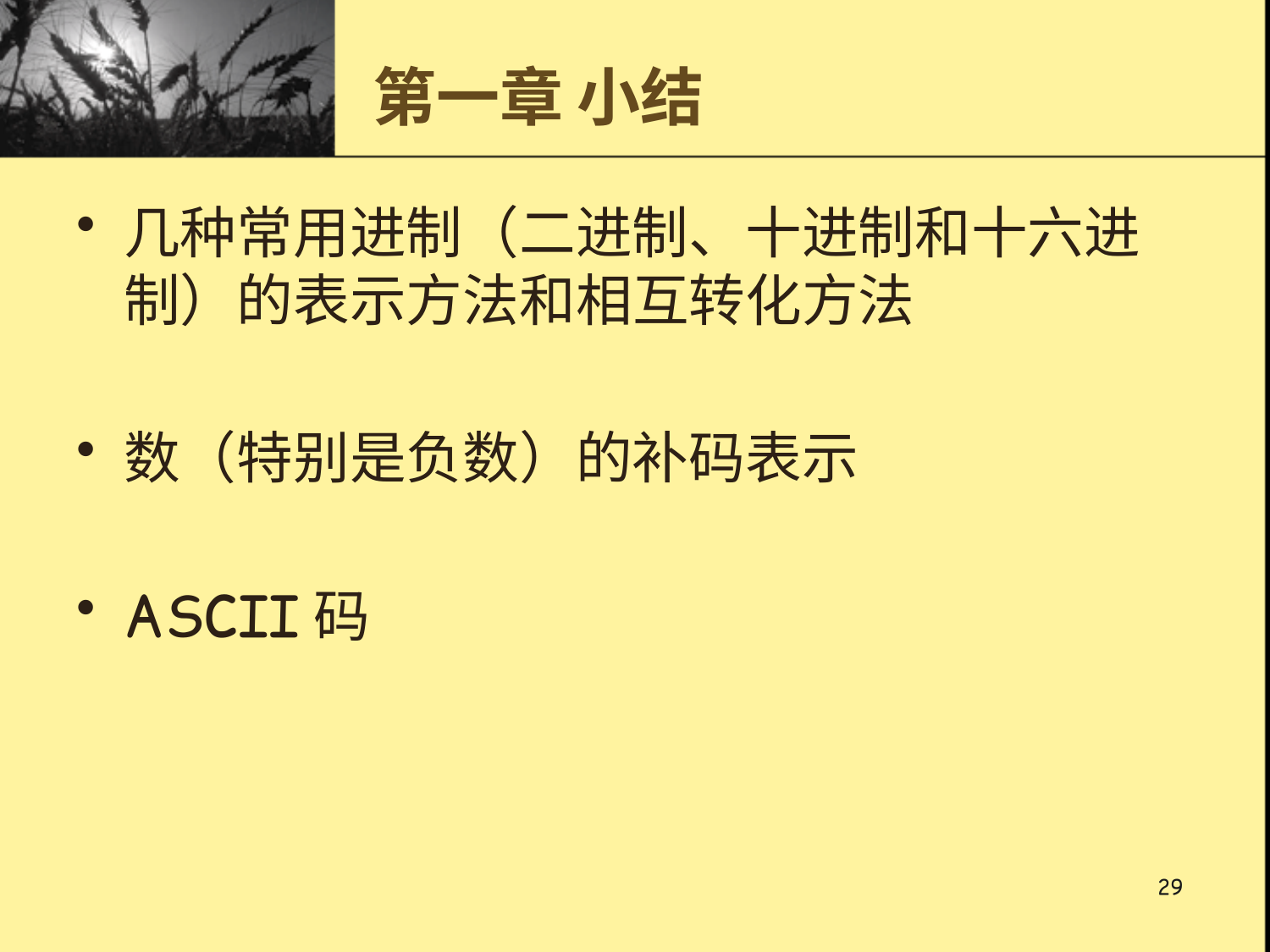

# 第一章 小结
几种常用进制（二进制、十进制和十六进制）的表示方法和相互转化方法

数（特别是负数）的补码表示

ASCII码
29